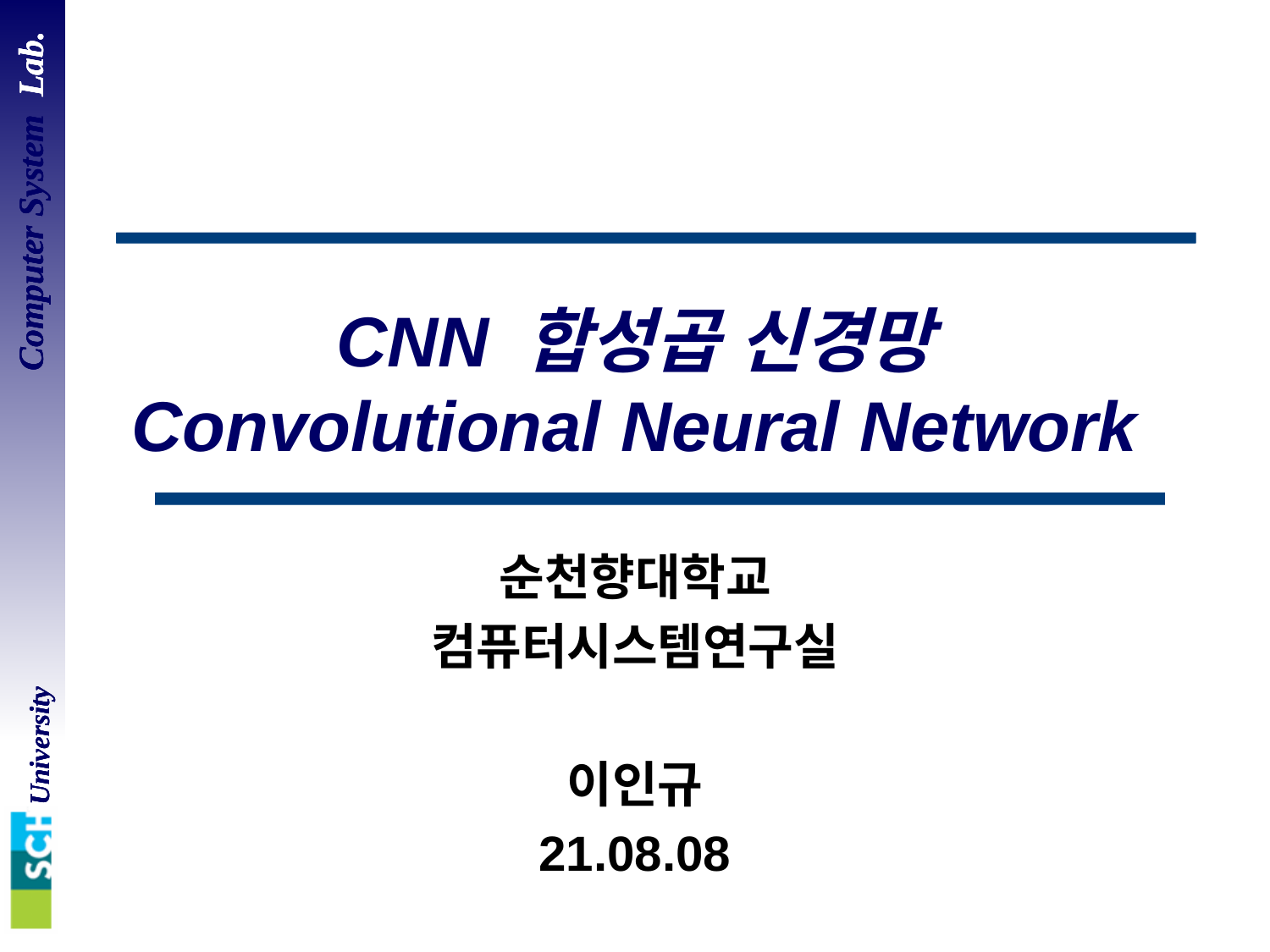

# CNN 합성곱 신경망 Convolutional Neural Network
순천향대학교
컴퓨터시스템연구실

이인규
21.08.08